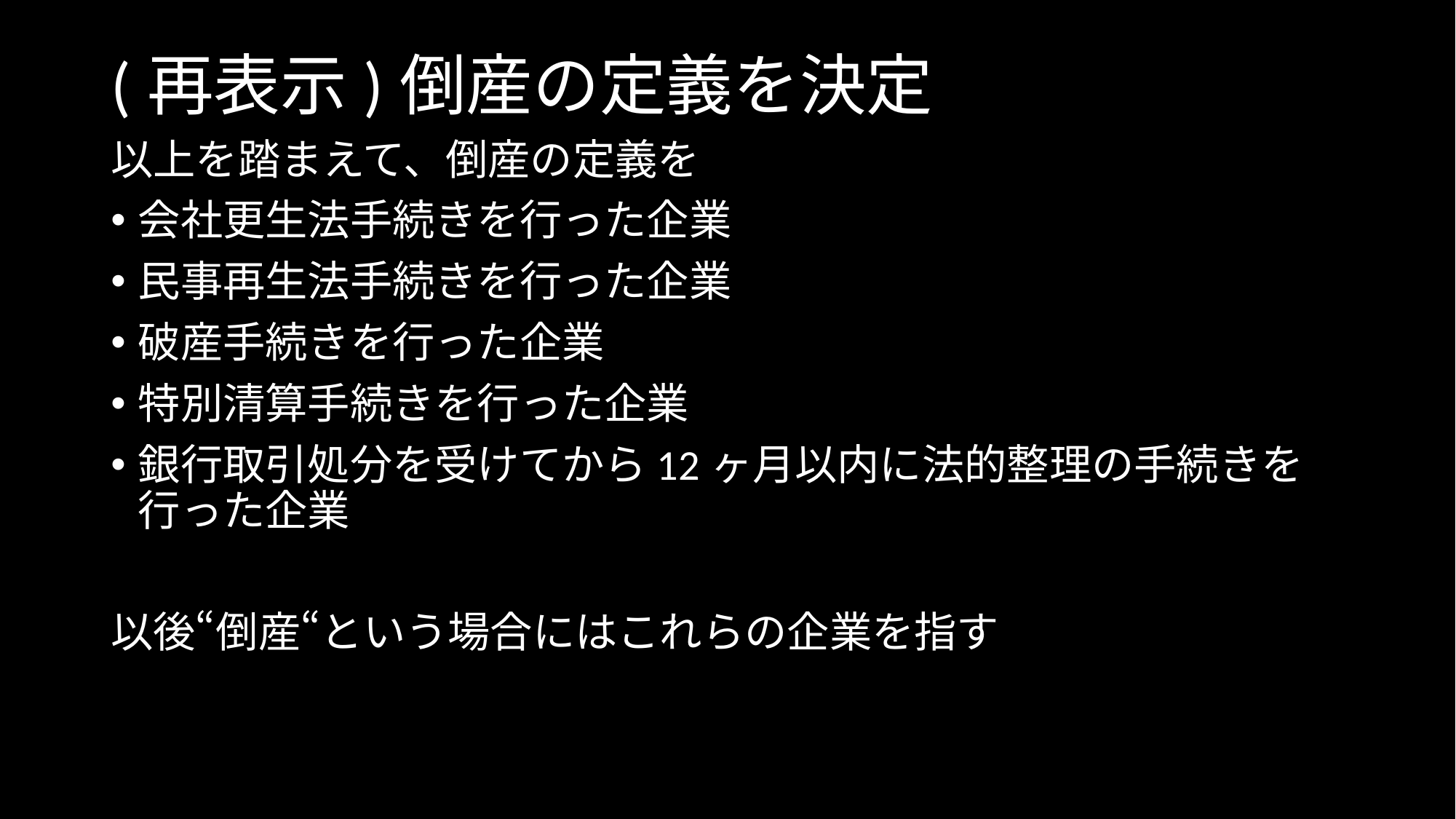

# (再表示)倒産の定義を決定
以上を踏まえて、倒産の定義を
会社更生法手続きを行った企業
民事再生法手続きを行った企業
破産手続きを行った企業
特別清算手続きを行った企業
銀行取引処分を受けてから12ヶ月以内に法的整理の手続きを行った企業

以後“倒産“という場合にはこれらの企業を指す